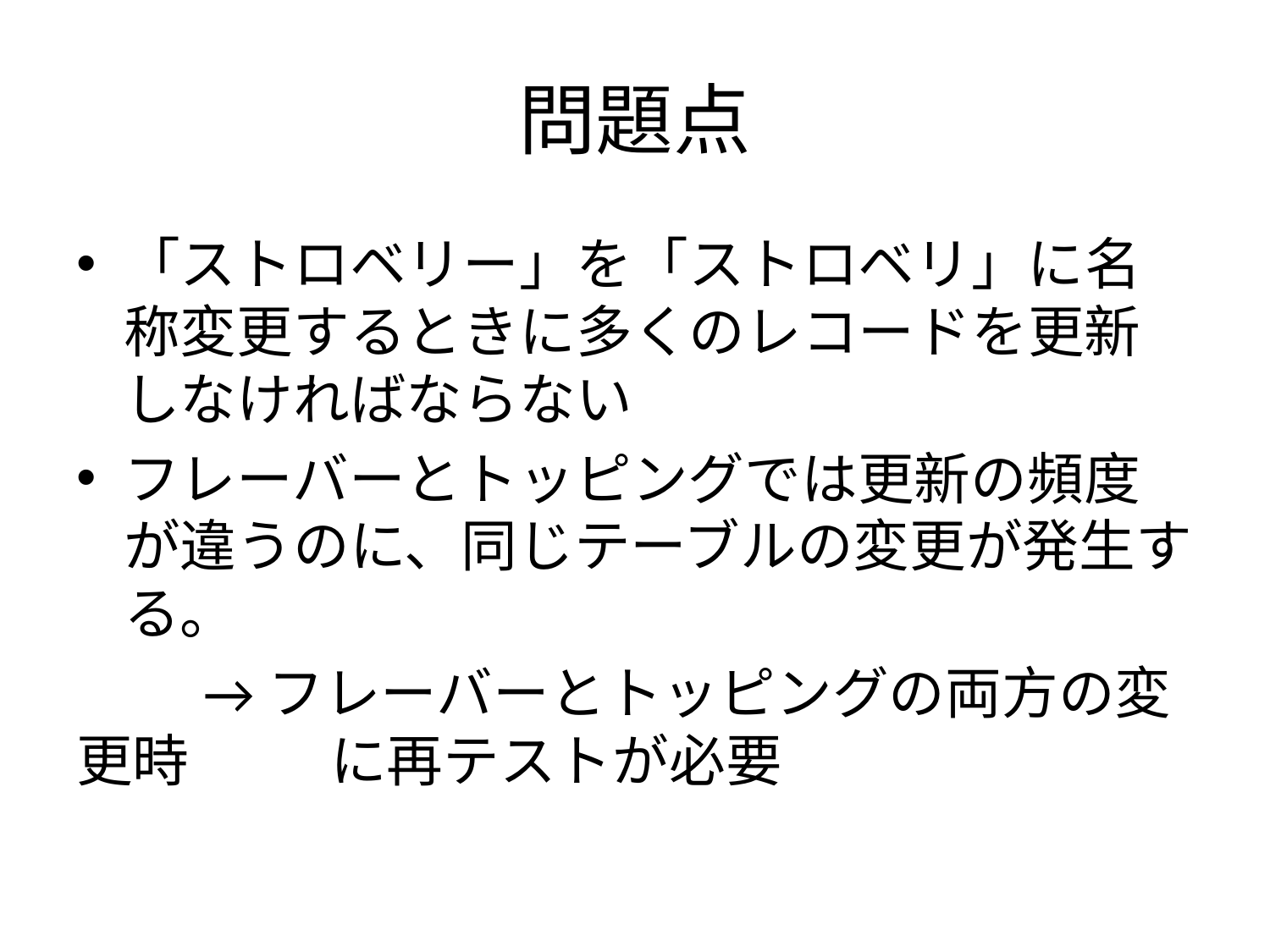

# 問題点
「ストロベリー」を「ストロベリ」に名称変更するときに多くのレコードを更新しなければならない
フレーバーとトッピングでは更新の頻度が違うのに、同じテーブルの変更が発生する。
	→フレーバーとトッピングの両方の変更時		に再テストが必要